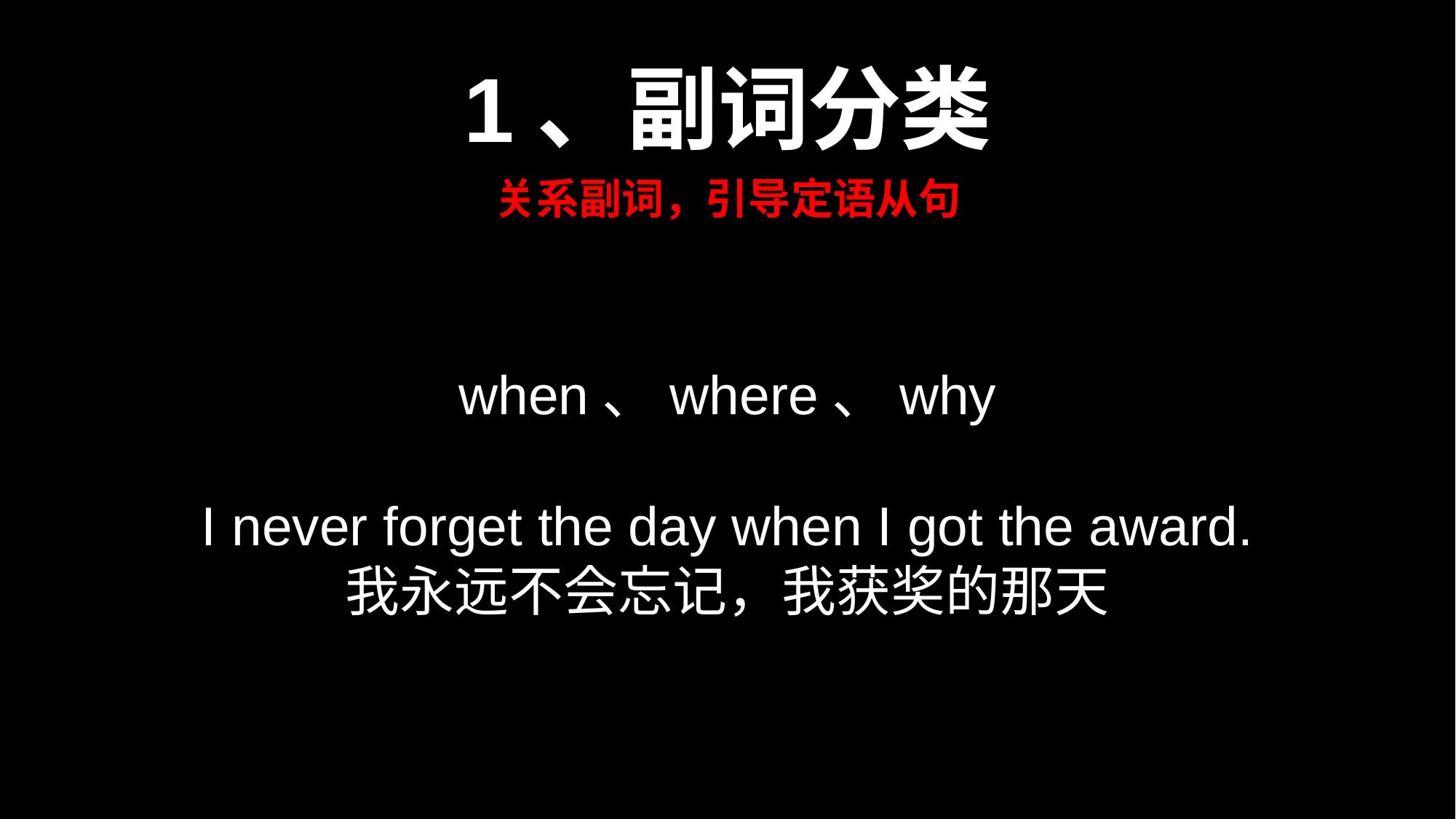

1、副词分类
关系副词，引导定语从句
when、where、why

I never forget the day when I got the award.
我永远不会忘记，我获奖的那天